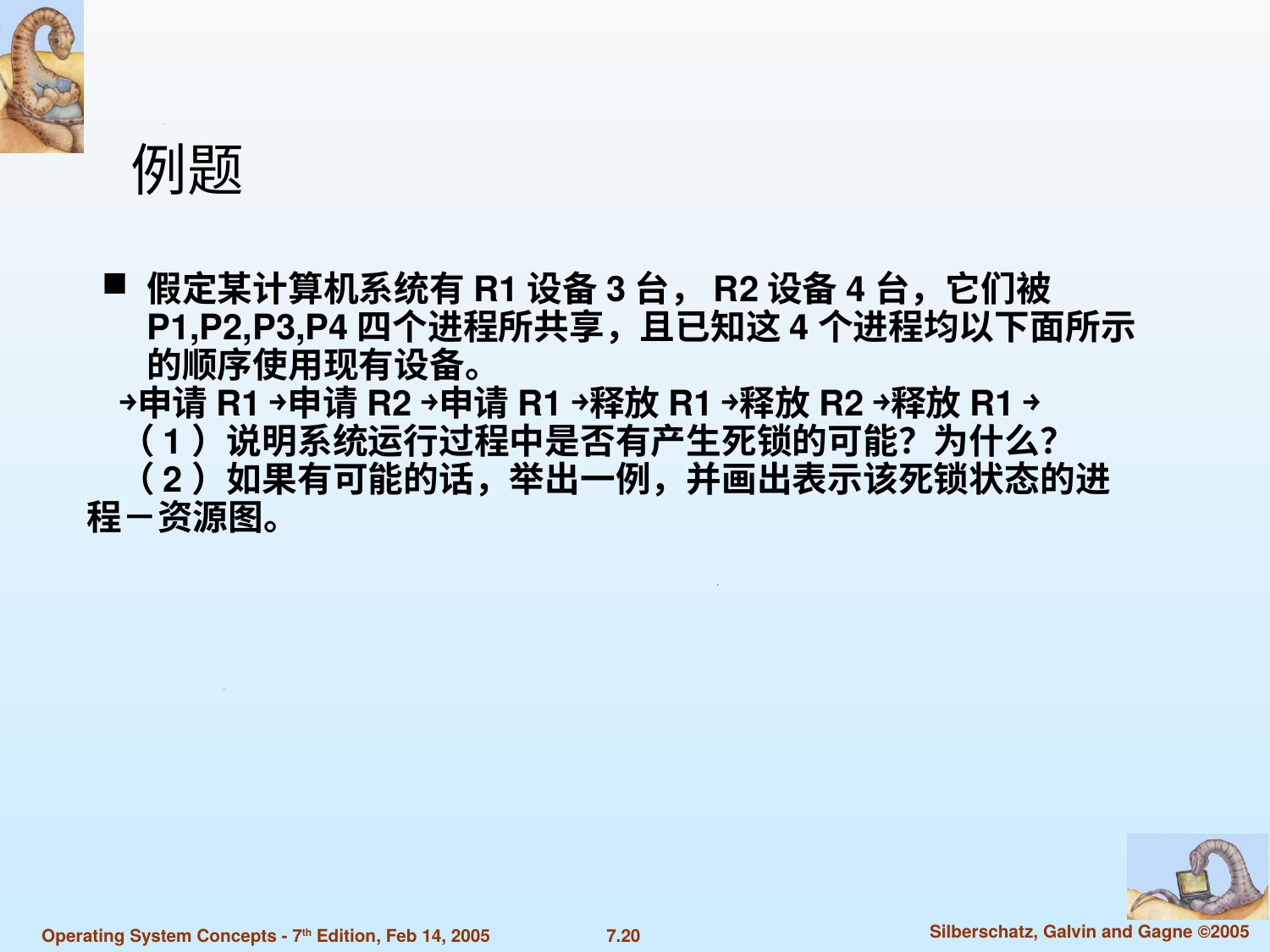

例题
假定某计算机系统有R1设备3台，R2设备4台，它们被P1,P2,P3,P4四个进程所共享，且已知这4个进程均以下面所示的顺序使用现有设备。
   ￫申请R1￫申请R2￫申请R1￫释放R1￫释放R2￫释放R1￫
   （1）说明系统运行过程中是否有产生死锁的可能？为什么？
   （2）如果有可能的话，举出一例，并画出表示该死锁状态的进程－资源图。